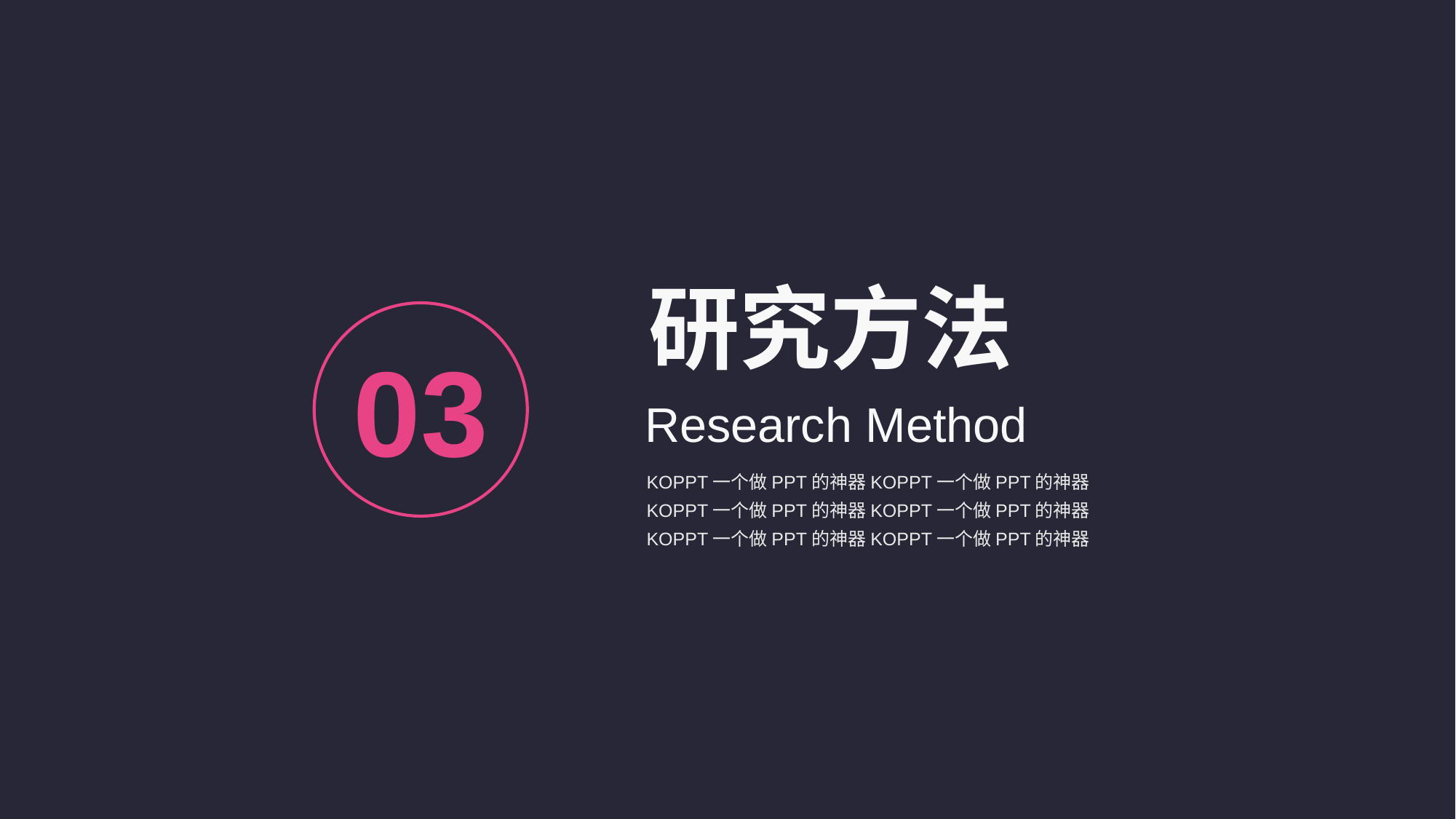

研究方法
Research Method
KOPPT一个做PPT的神器KOPPT一个做PPT的神器KOPPT一个做PPT的神器KOPPT一个做PPT的神器KOPPT一个做PPT的神器KOPPT一个做PPT的神器

03